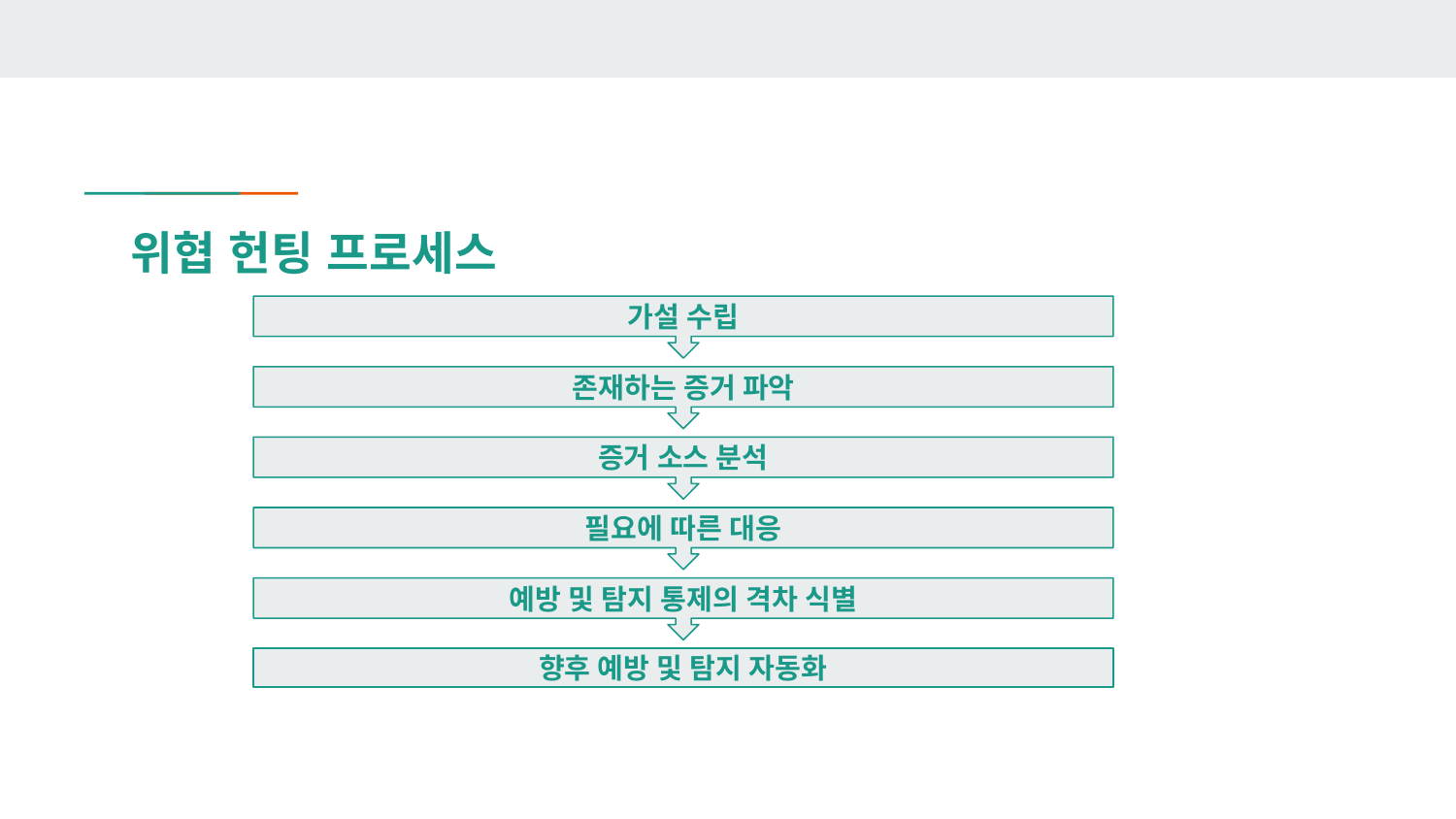

# 위협 헌팅 프로세스
가설 수립
존재하는 증거 파악
증거 소스 분석
필요에 따른 대응
예방 및 탐지 통제의 격차 식별
향후 예방 및 탐지 자동화